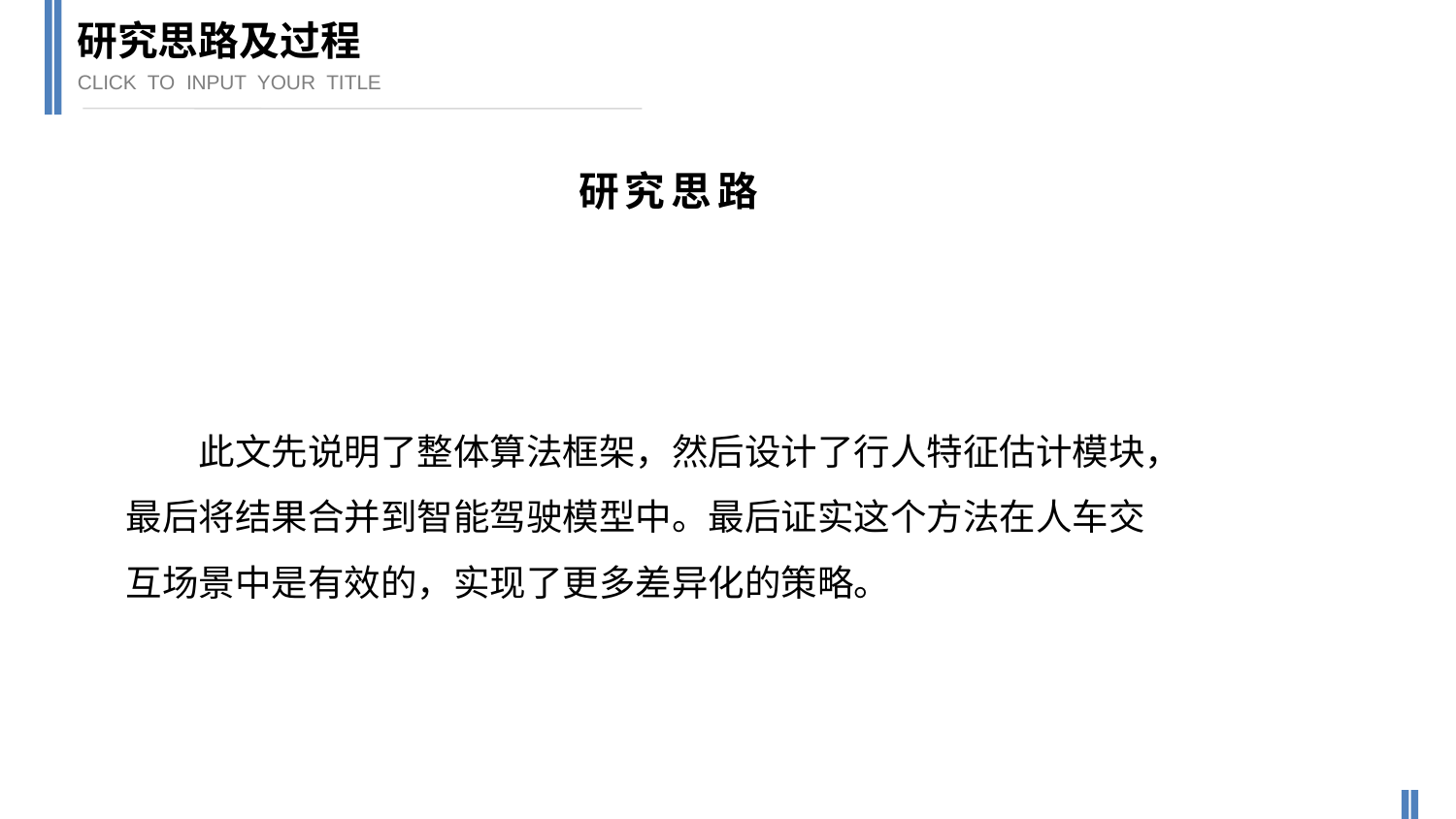

研究思路及过程
CLICK  TO  INPUT  YOUR  TITLE
研究思路
此文先说明了整体算法框架，然后设计了行人特征估计模块，最后将结果合并到智能驾驶模型中。最后证实这个方法在人车交互场景中是有效的，实现了更多差异化的策略。